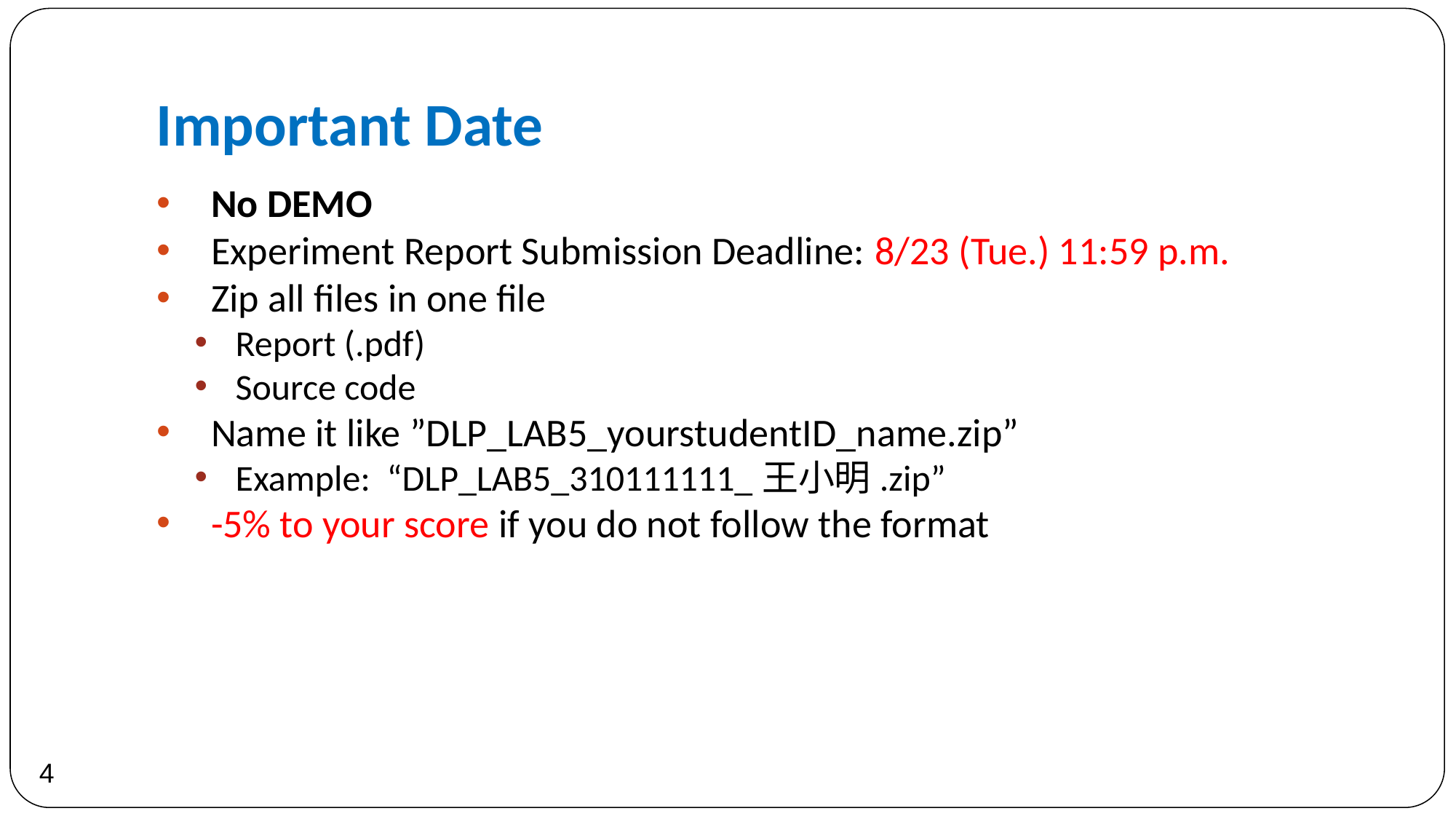

Important Date
No DEMO
Experiment Report Submission Deadline: 8/23 (Tue.) 11:59 p.m.
Zip all files in one file
Report (.pdf)
Source code
Name it like ”DLP_LAB5_yourstudentID_name.zip”
Example:  “DLP_LAB5_310111111_王小明.zip”
-5% to your score if you do not follow the format